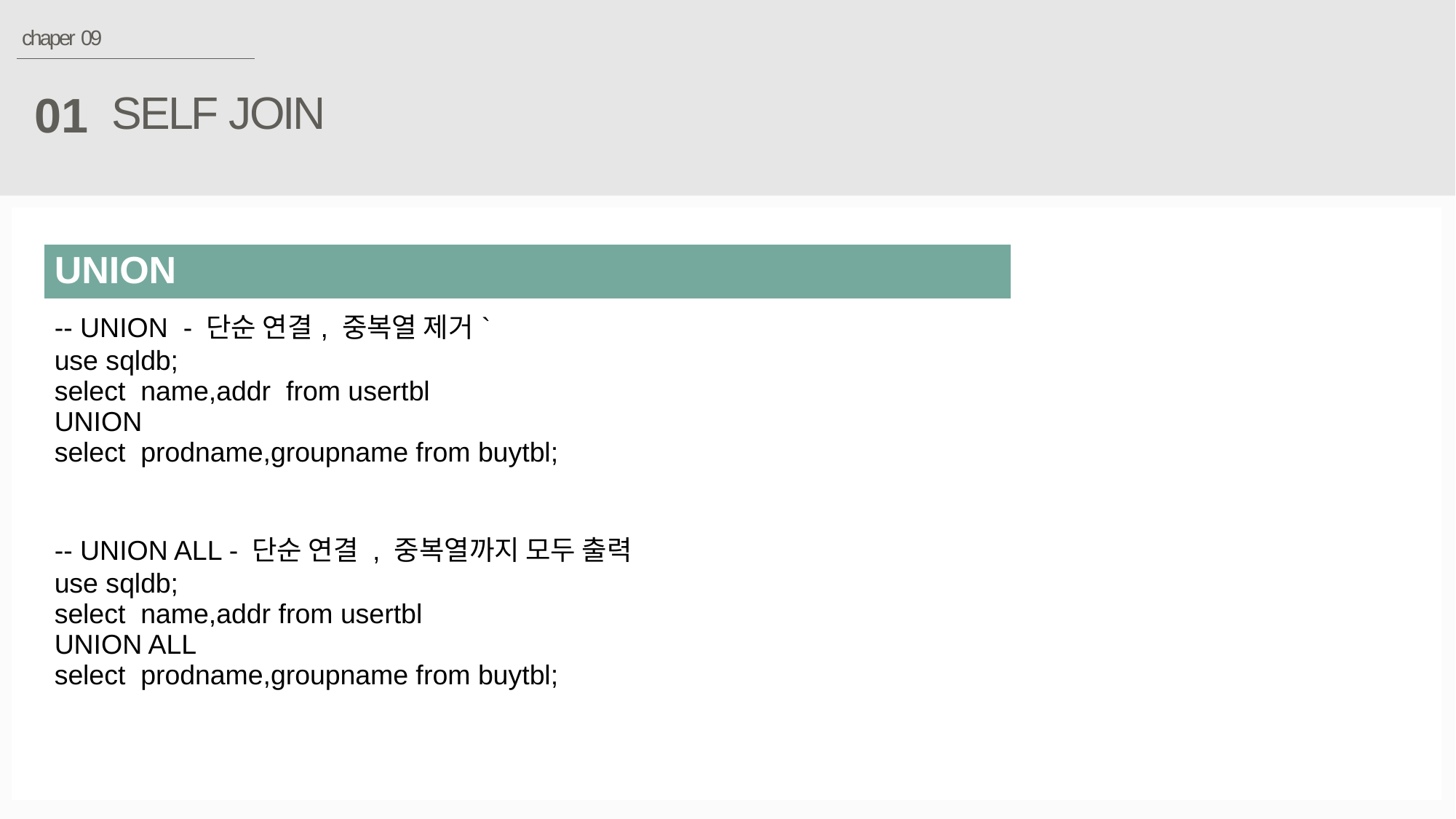

chaper  09
SELF JOIN
01

| UNION |
| --- |
| -- UNION - 단순 연결, 중복열 제거` use sqldb; select name,addr from usertbl UNION select prodname,groupname from buytbl; -- UNION ALL - 단순 연결 , 중복열까지 모두 출력 use sqldb; select name,addr from usertbl UNION ALL select prodname,groupname from buytbl; |